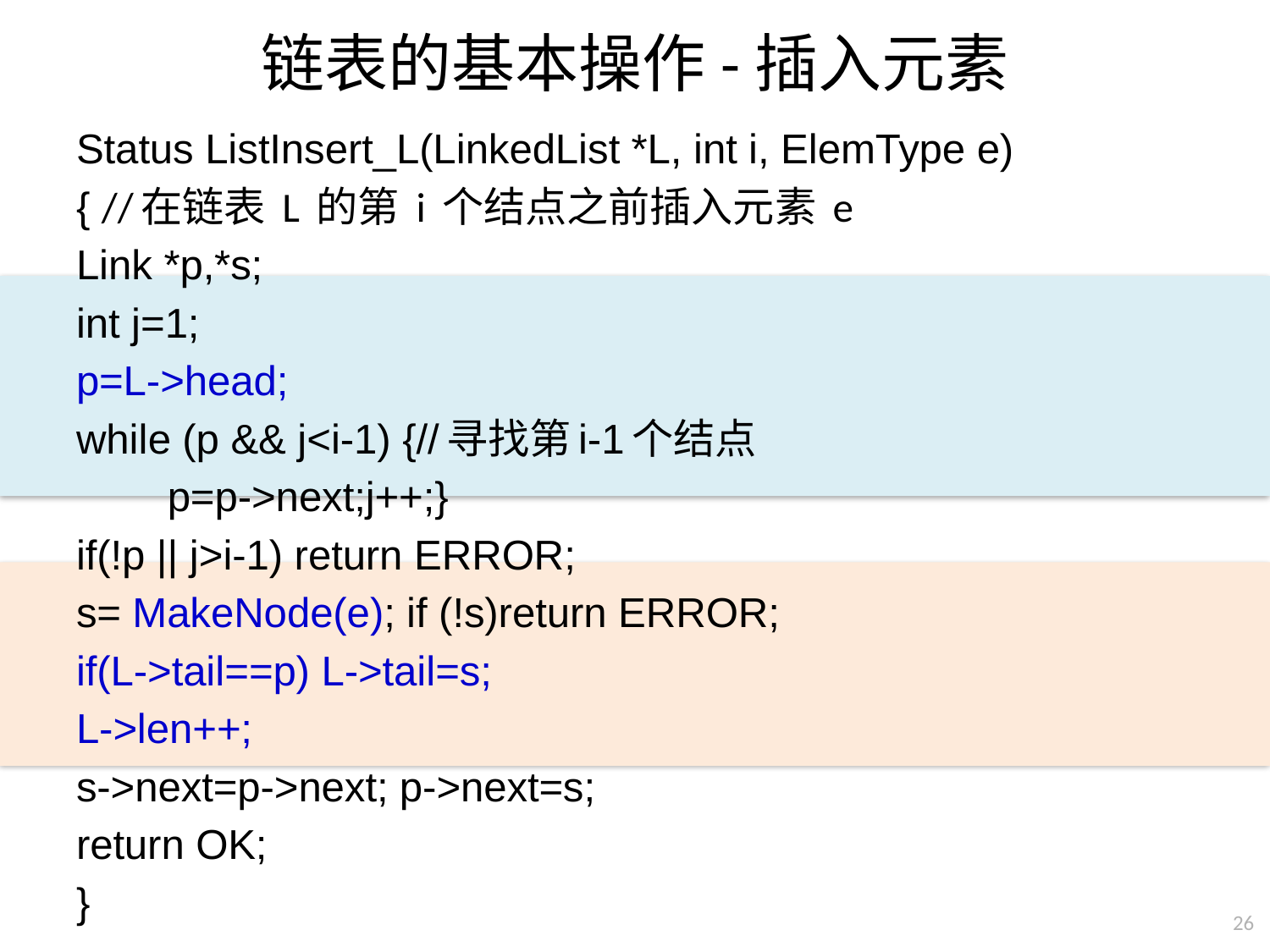

# 链表的基本操作-插入元素
Status ListInsert_L(LinkedList *L, int i, ElemType e)
{ //在链表 L 的第 i 个结点之前插入元素 e
Link *p,*s;
int j=1;
p=L->head;
while (p && j<i-1) {//寻找第i-1个结点
        p=p->next;j++;}
if(!p || j>i-1) return ERROR;
s= MakeNode(e); if (!s)return ERROR;
if(L->tail==p) L->tail=s;
L->len++;
s->next=p->next; p->next=s;
return OK;
}

26